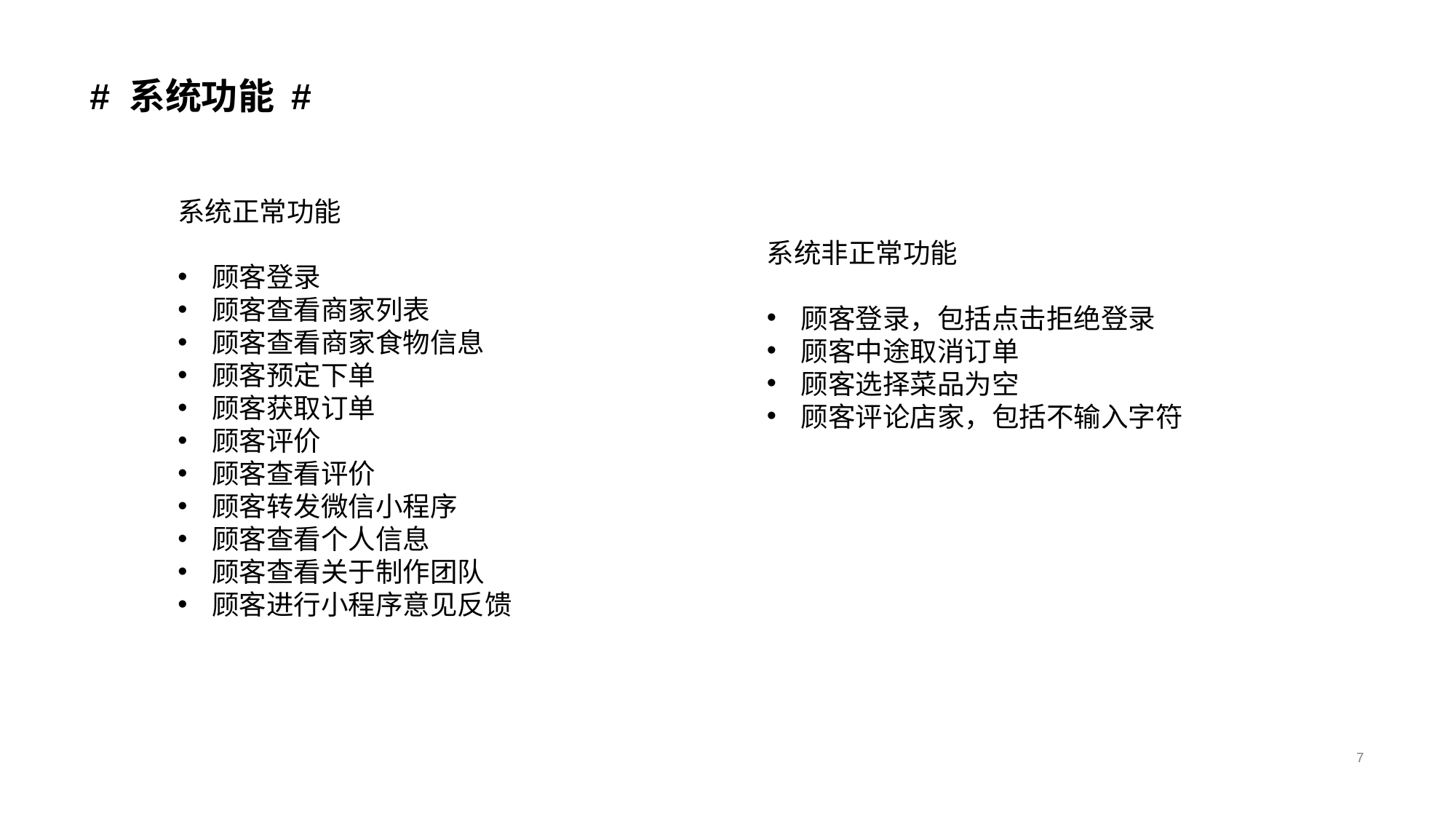

# # 系统功能 #
系统正常功能

顾客登录
顾客查看商家列表
顾客查看商家食物信息
顾客预定下单
顾客获取订单
顾客评价
顾客查看评价
顾客转发微信小程序
顾客查看个人信息
顾客查看关于制作团队
顾客进行小程序意见反馈
系统非正常功能

顾客登录，包括点击拒绝登录
顾客中途取消订单
顾客选择菜品为空
顾客评论店家，包括不输⼊字符
7